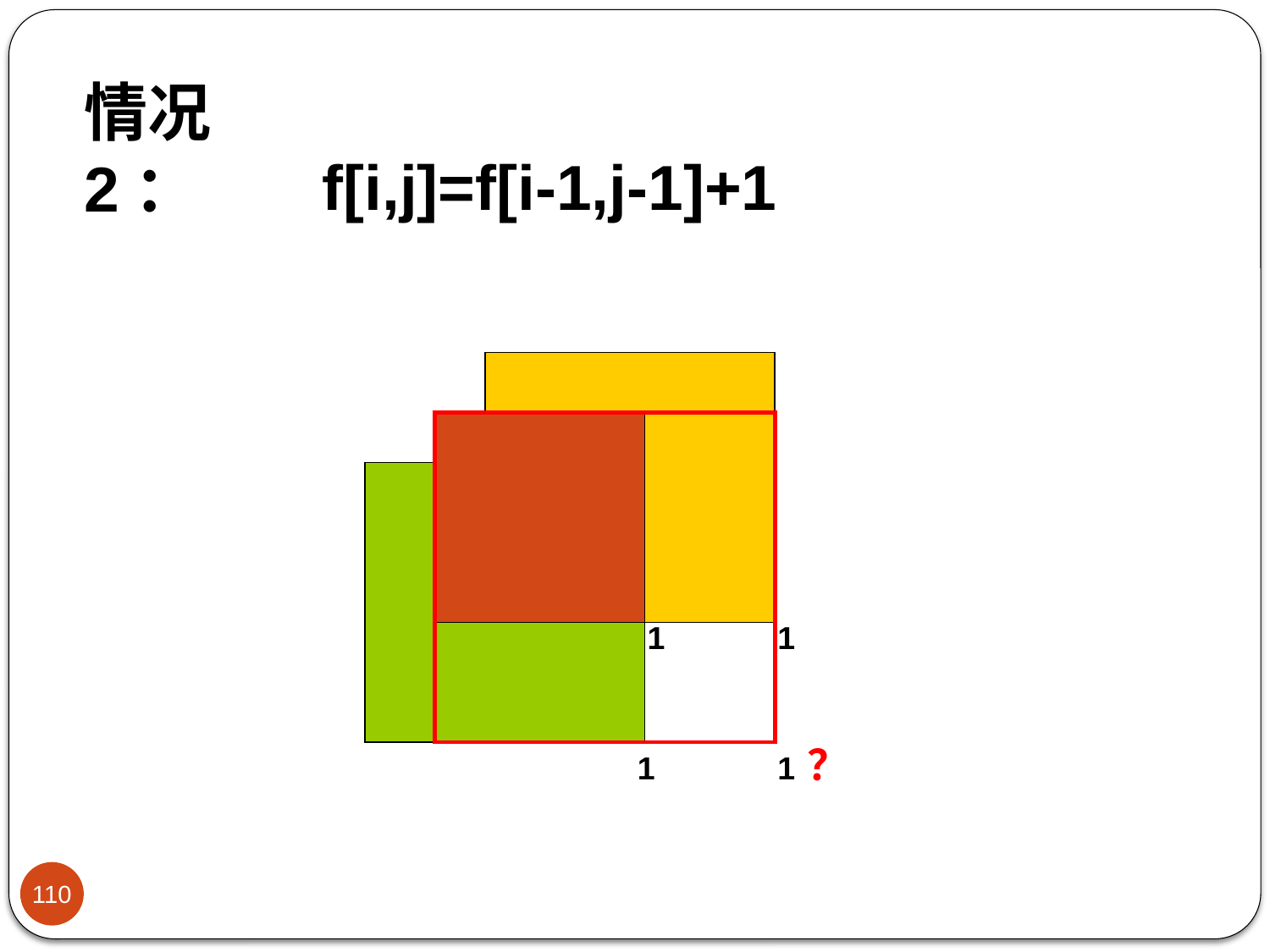

情况2：
f[i,j]=f[i-1,j-1]+1

1
1

？
1
1

110